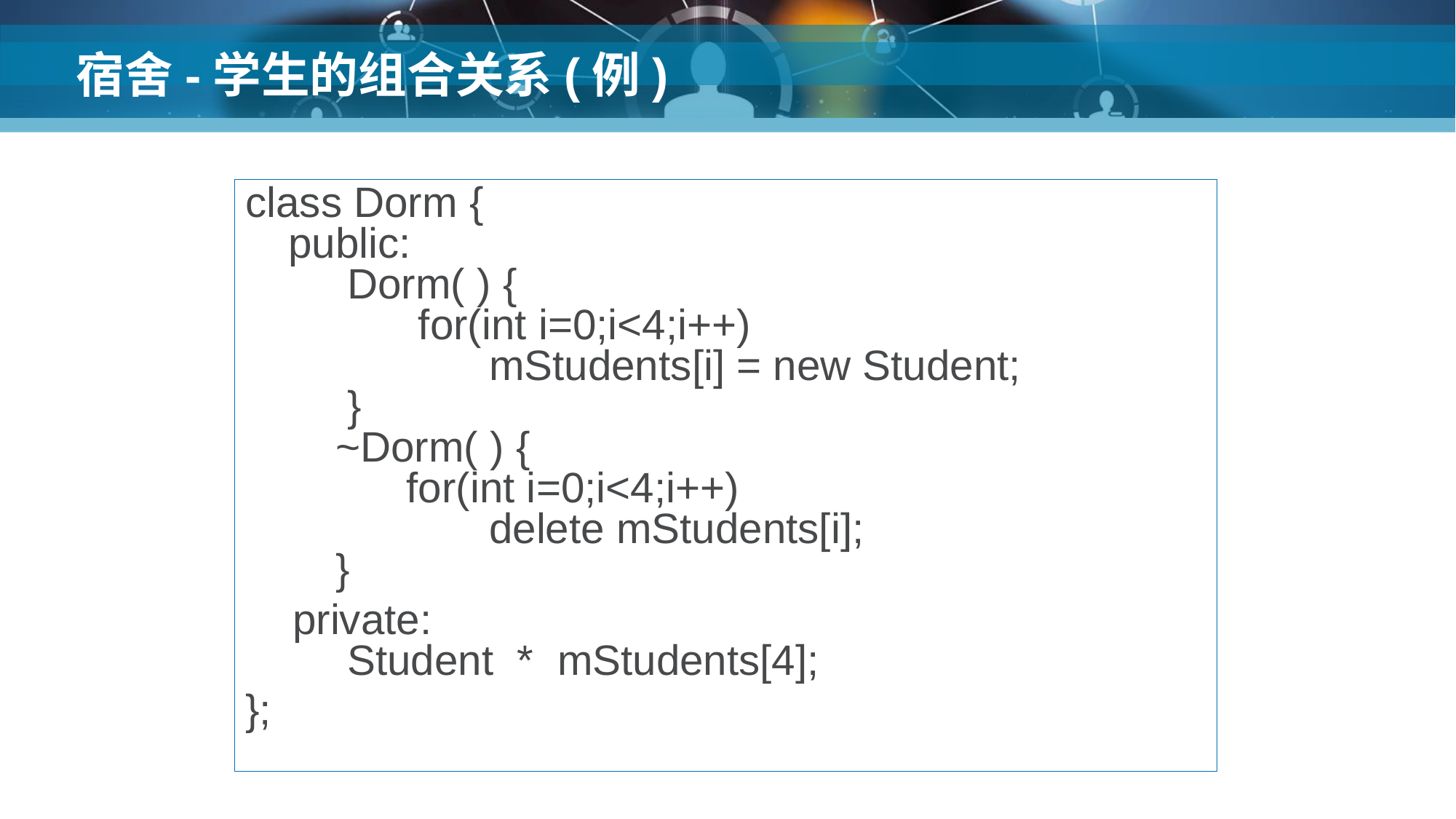

# 宿舍-学生的组合关系(例)
class Dorm {
public:
     Dorm( ) {
           for(int i=0;i<4;i++)
                 mStudents[i] = new Student;
     }
    ~Dorm( ) {
          for(int i=0;i<4;i++)
                 delete mStudents[i];
    }
    private:
     Student  *  mStudents[4];
};